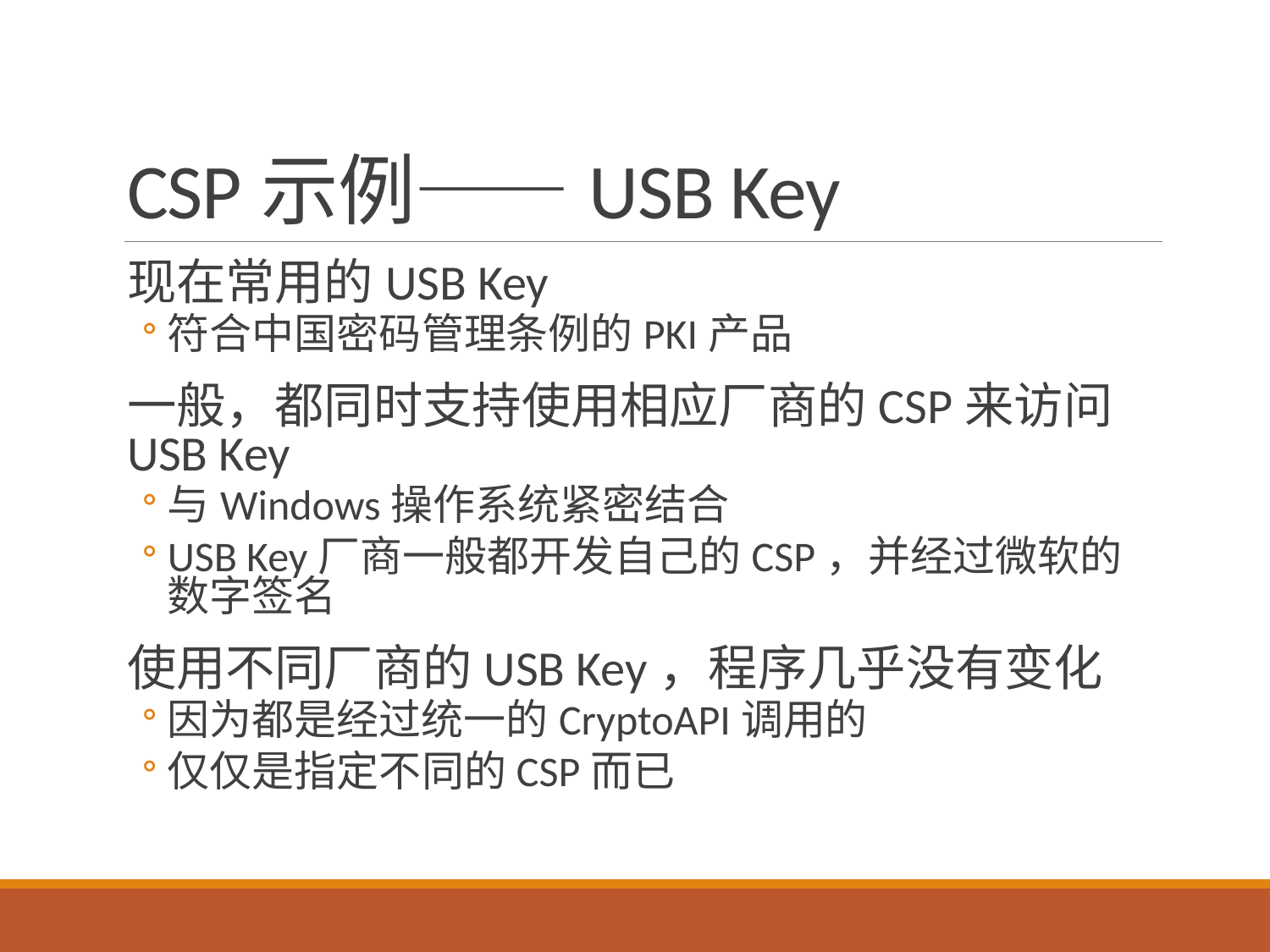

# CSP示例——USB Key
现在常用的USB Key
符合中国密码管理条例的PKI产品
一般，都同时支持使用相应厂商的CSP来访问USB Key
与Windows操作系统紧密结合
USB Key厂商一般都开发自己的CSP，并经过微软的数字签名
使用不同厂商的USB Key，程序几乎没有变化
因为都是经过统一的CryptoAPI调用的
仅仅是指定不同的CSP而已
29